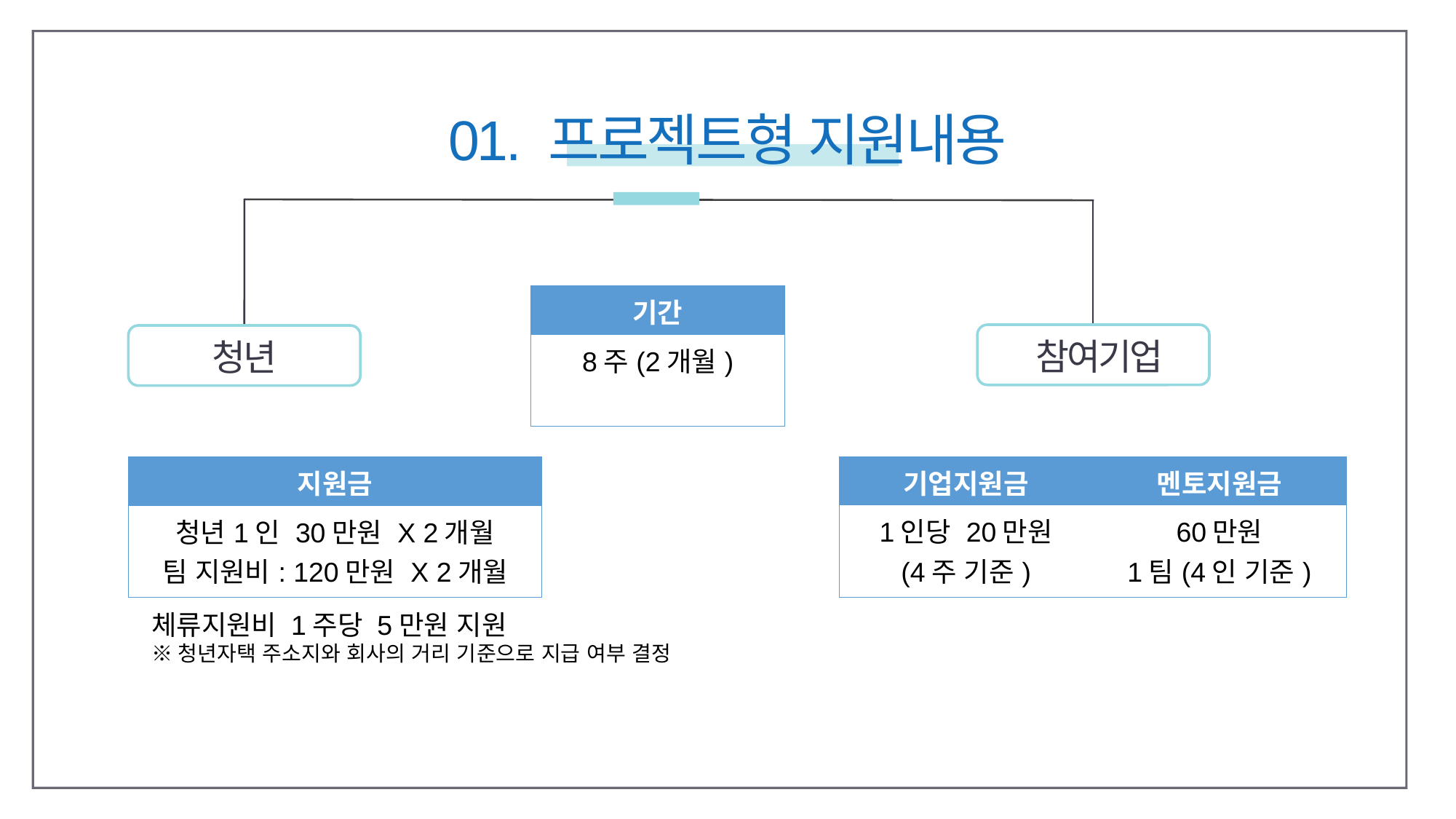

01. 프로젝트형 지원내용

| 기간 |
| --- |
| 8주(2개월) |

참여기업
청년
| 기업지원금 | 멘토지원금 |
| --- | --- |
| 1인당 20만원 (4주 기준) | 60만원 1팀(4인 기준) |
| 지원금 |
| --- |
| 청년1인 30만원 X 2개월 팀 지원비: 120만원 X 2개월 |
체류지원비 1주당 5만원 지원
※청년자택 주소지와 회사의 거리 기준으로 지급 여부 결정